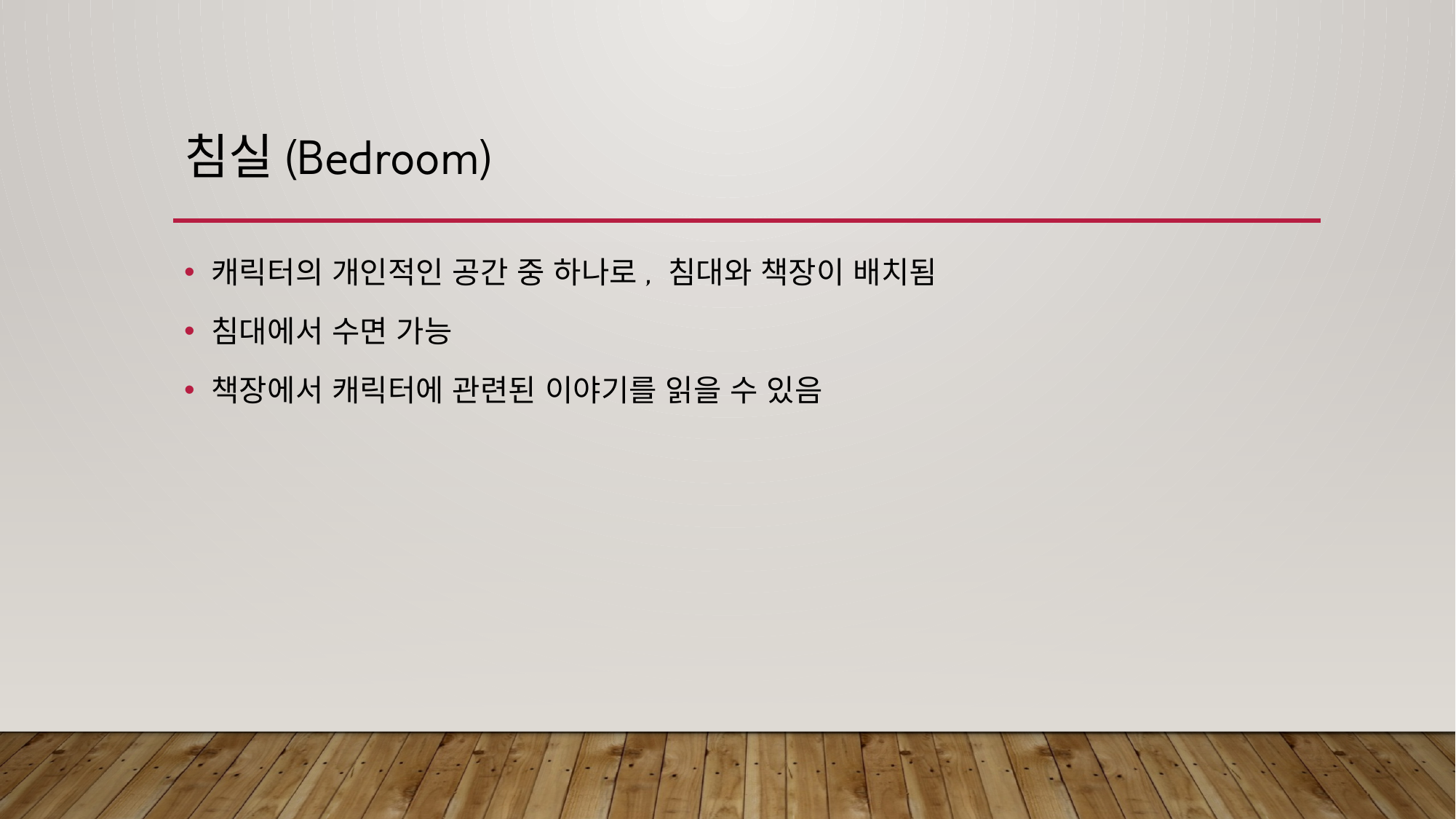

# 침실(Bedroom)
캐릭터의 개인적인 공간 중 하나로, 침대와 책장이 배치됨
침대에서 수면 가능
책장에서 캐릭터에 관련된 이야기를 읽을 수 있음